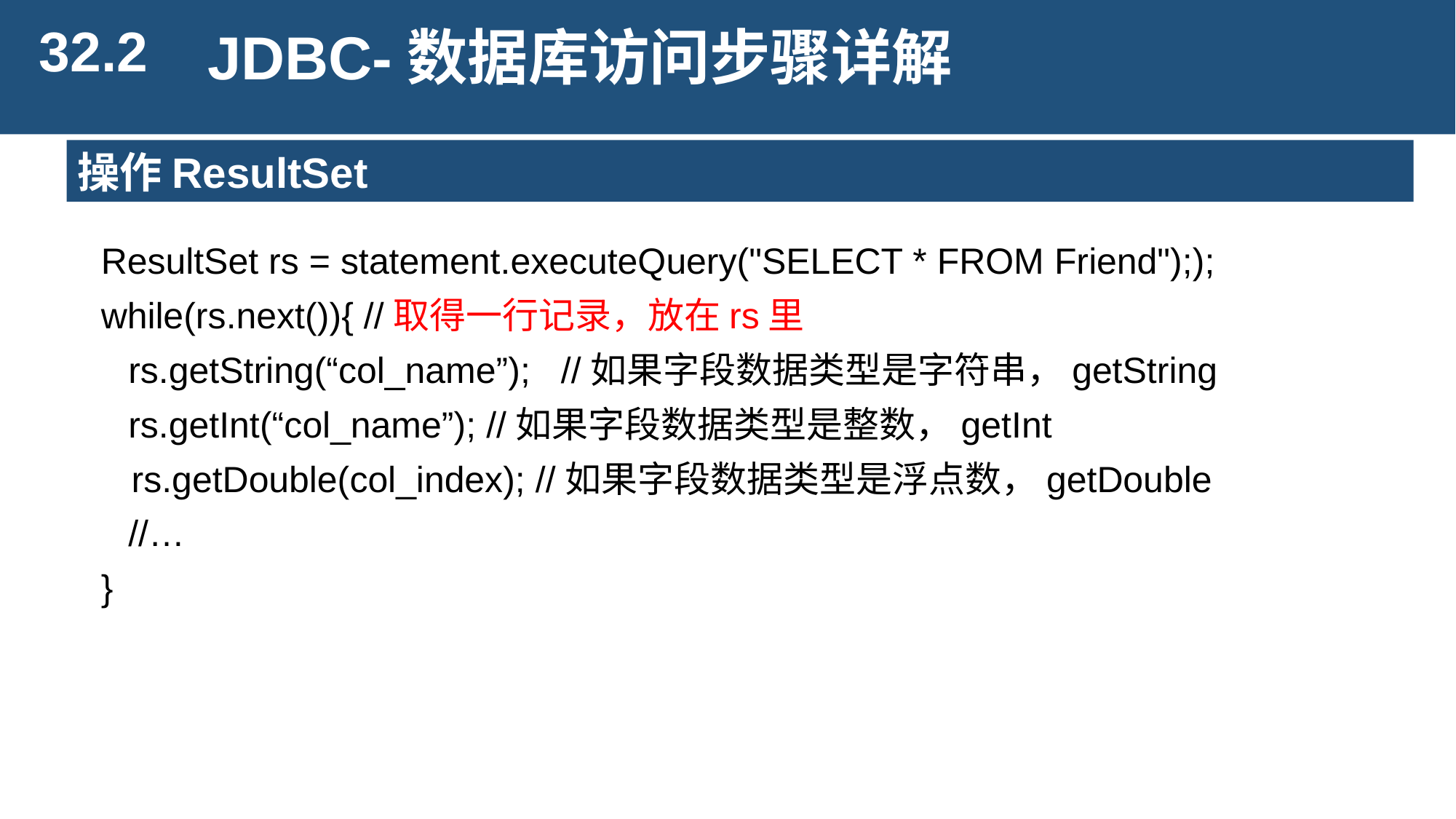

32.2
JDBC-数据库访问步骤详解
操作ResultSet
ResultSet rs = statement.executeQuery("SELECT * FROM Friend"););
while(rs.next()){ //取得一行记录，放在rs里
	rs.getString(“col_name”);   //如果字段数据类型是字符串，getString
	rs.getInt(“col_name”); //如果字段数据类型是整数，getInt
   rs.getDouble(col_index); //如果字段数据类型是浮点数，getDouble
	//…
}